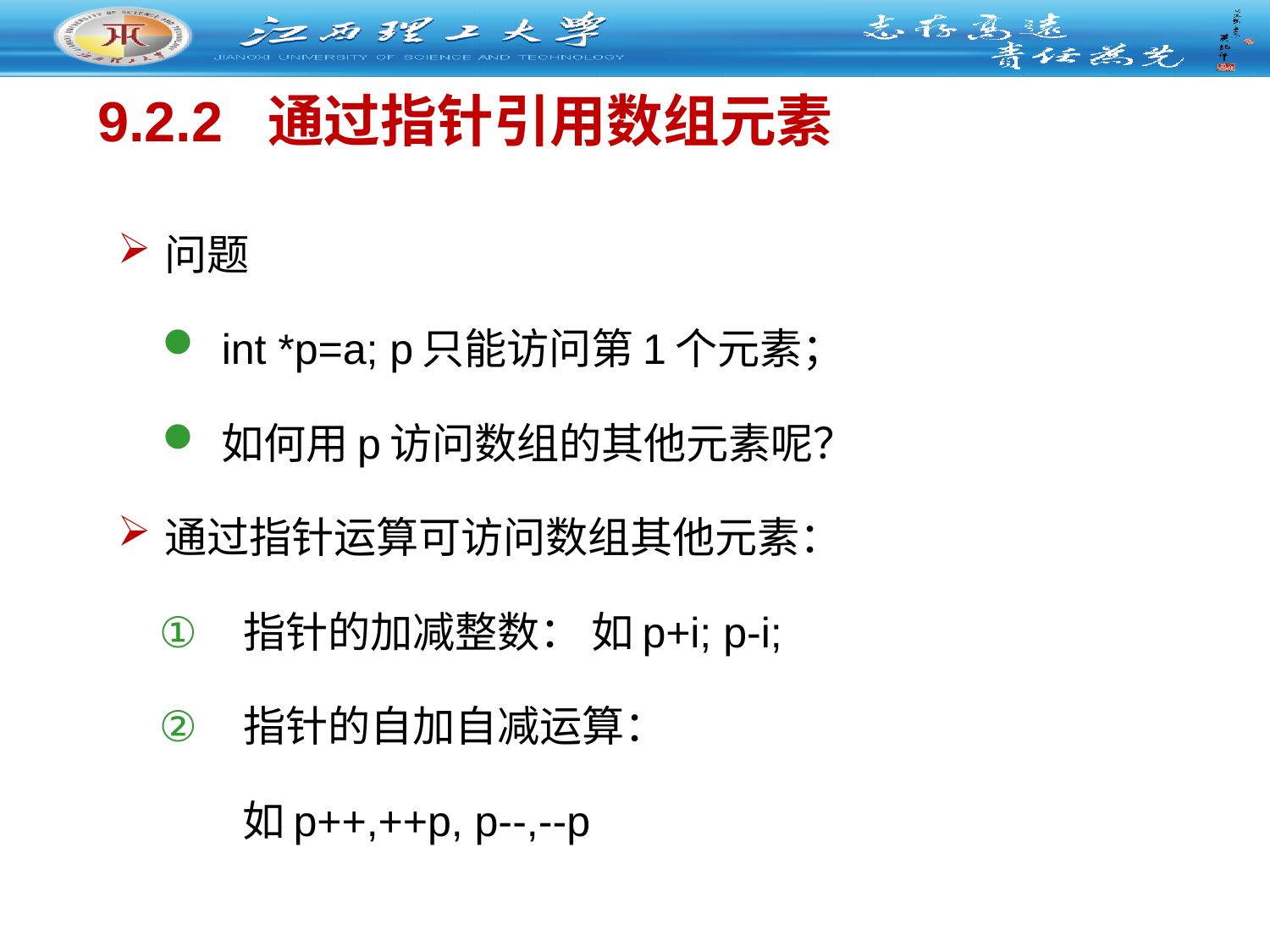

# 9.2.2  通过指针引用数组元素
问题
int *p=a; p只能访问第1个元素；
如何用p访问数组的其他元素呢？
通过指针运算可访问数组其他元素：
指针的加减整数： 如p+i; p-i;
指针的自加自减运算：
      如p++,++p, p--,--p